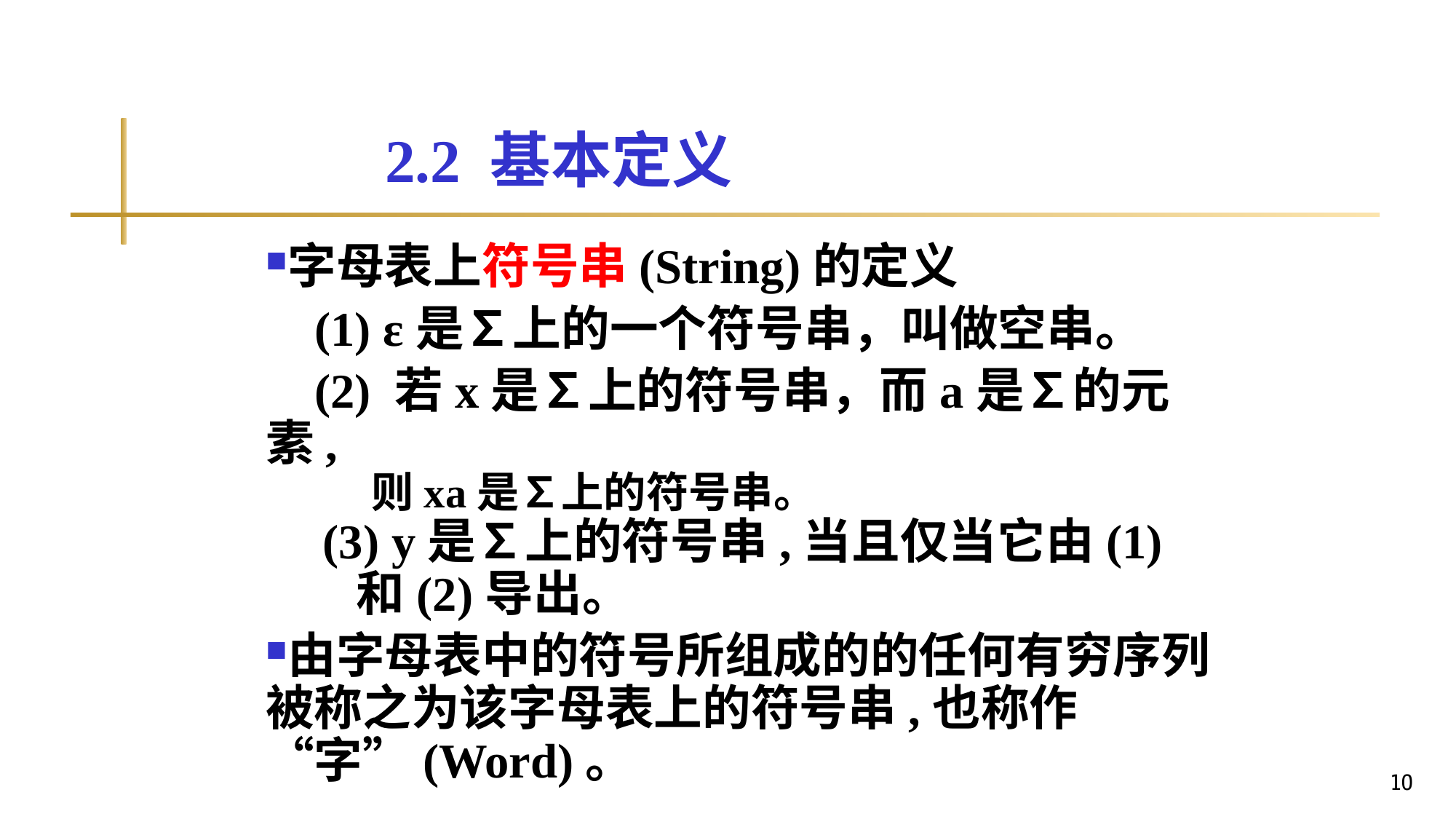

# 2.2 基本定义
字母表上符号串(String)的定义
    (1) ε是∑上的一个符号串，叫做空串。
    (2) 若x是∑上的符号串，而a是∑的元素,
    则xa是∑上的符号串。
(3) y是∑上的符号串,当且仅当它由(1)和(2)导出。
由字母表中的符号所组成的的任何有穷序列被称之为该字母表上的符号串,也称作“字”(Word)。
10